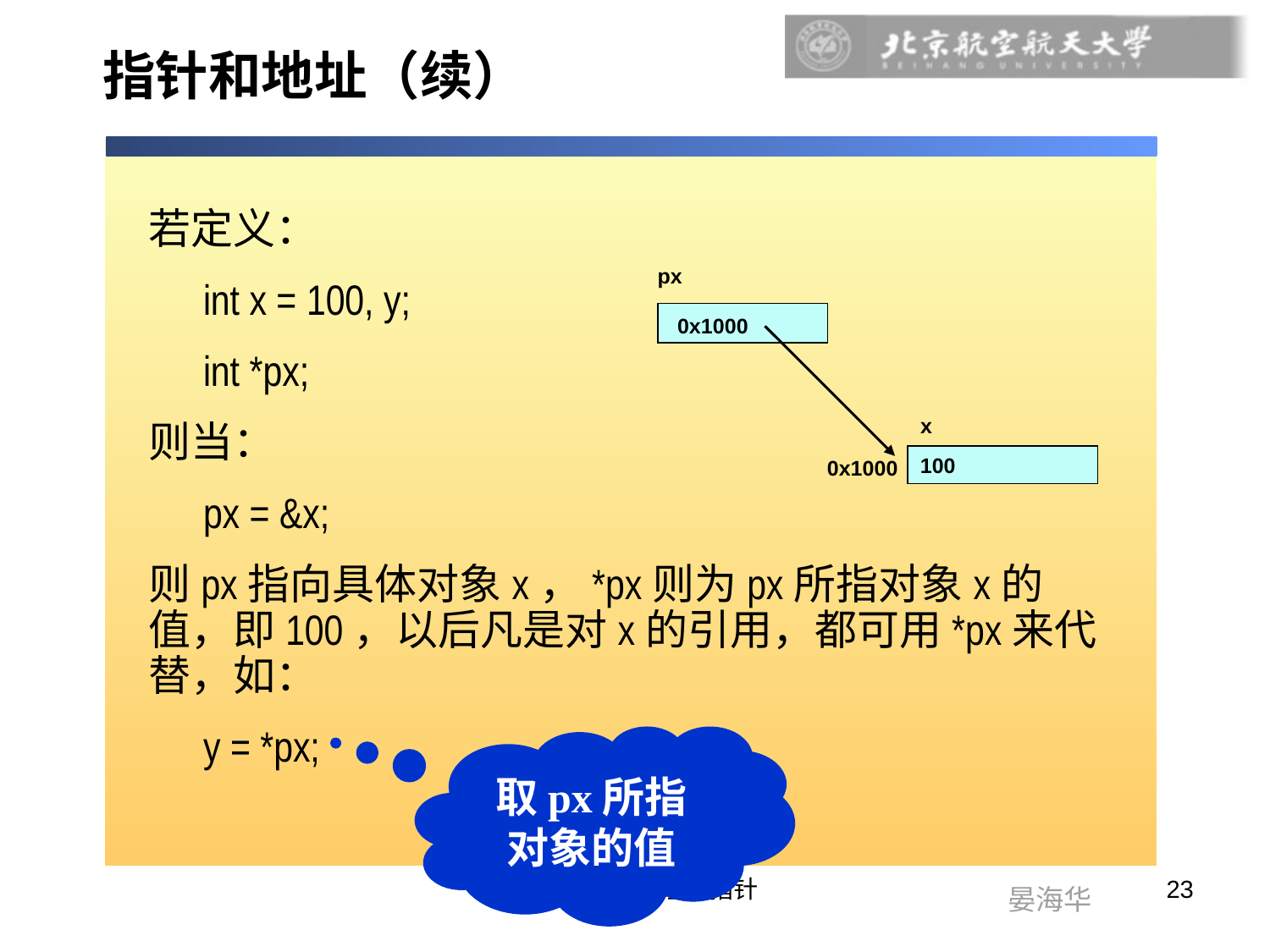

# 指针和地址（续）
若定义：
int x = 100, y;
int *px;
则当：
px = &x;
则px指向具体对象x，*px则为px所指对象x的值，即100，以后凡是对x的引用，都可用*px来代替，如：
y = *px;
px

0x1000

x
100
0x1000
取px所指对象的值
构造类型 – 数组和指针
23